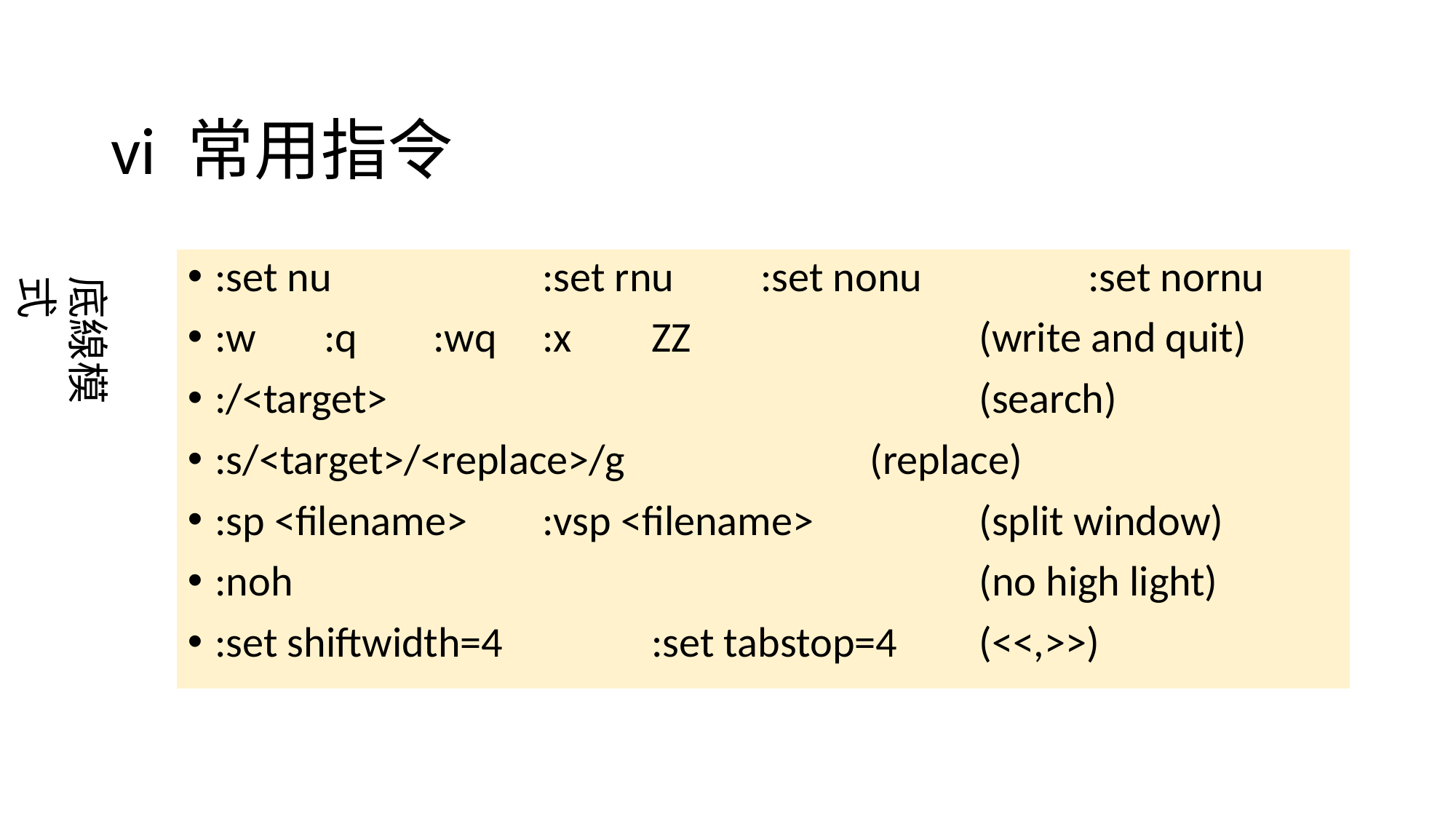

# vi 常用指令
:set nu    		:set rnu	:set nonu  		:set nornu
:w	:q	:wq   	:x   	ZZ			(write and quit)
:/<target>						(search)
:s/<target>/<replace>/g			(replace)
:sp <filename>	:vsp <filename>		(split window)
:noh							(no high light)
:set shiftwidth=4		:set tabstop=4	(<<,>>)
底線模式